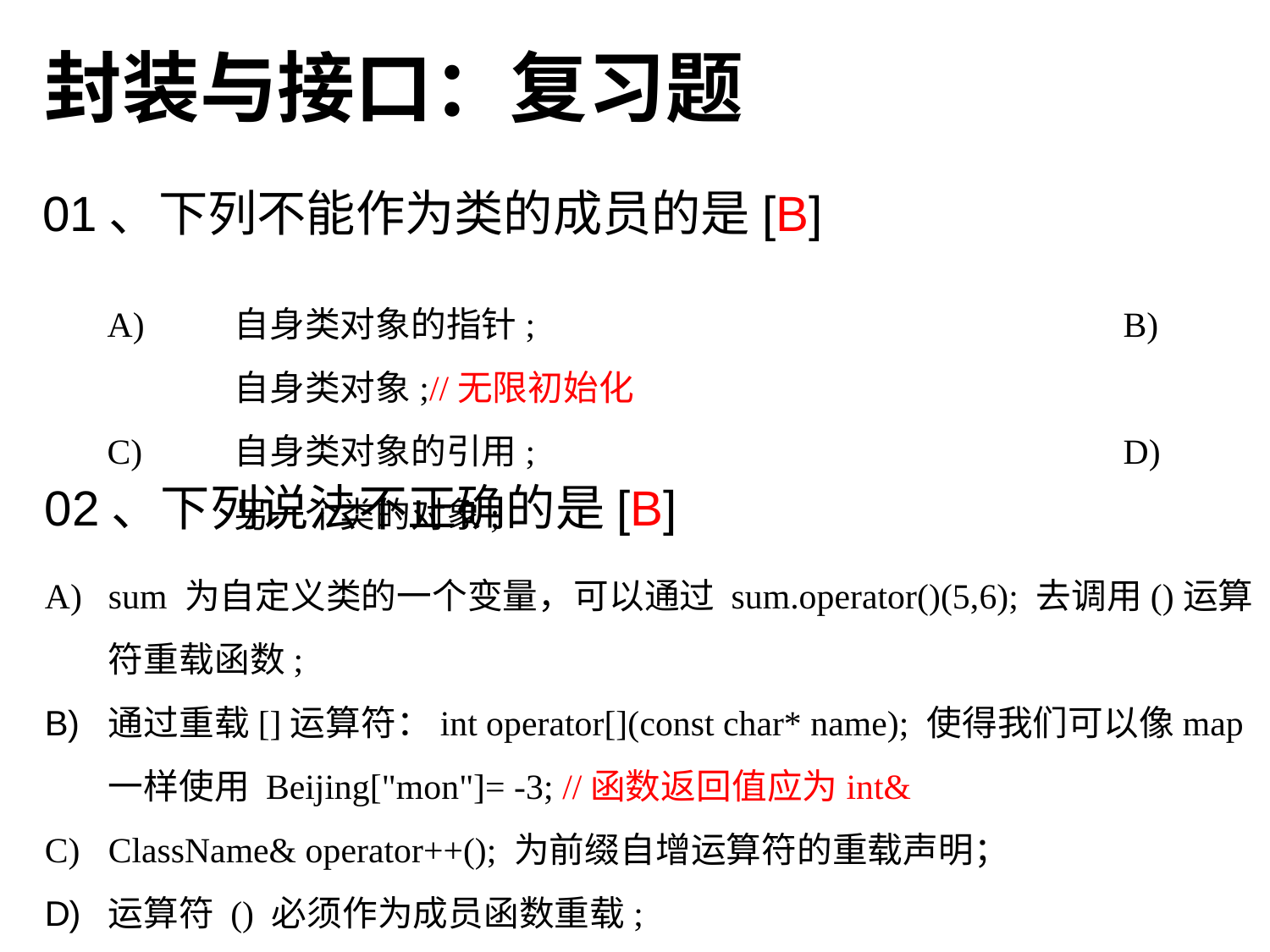

封装与接口：复习题
01、下列不能作为类的成员的是[B]
A)	自身类对象的指针;					B)	自身类对象;//无限初始化
C)	自身类对象的引用;					D)	另一个类的对象;
02、下列说法不正确的是[B]
sum 为自定义类的一个变量，可以通过 sum.operator()(5,6); 去调用()运算符重载函数;
通过重载[]运算符：int operator[](const char* name); 使得我们可以像map一样使用 Beijing["mon"]= -3; //函数返回值应为int&
ClassName& operator++(); 为前缀自增运算符的重载声明；
运算符 () 必须作为成员函数重载;